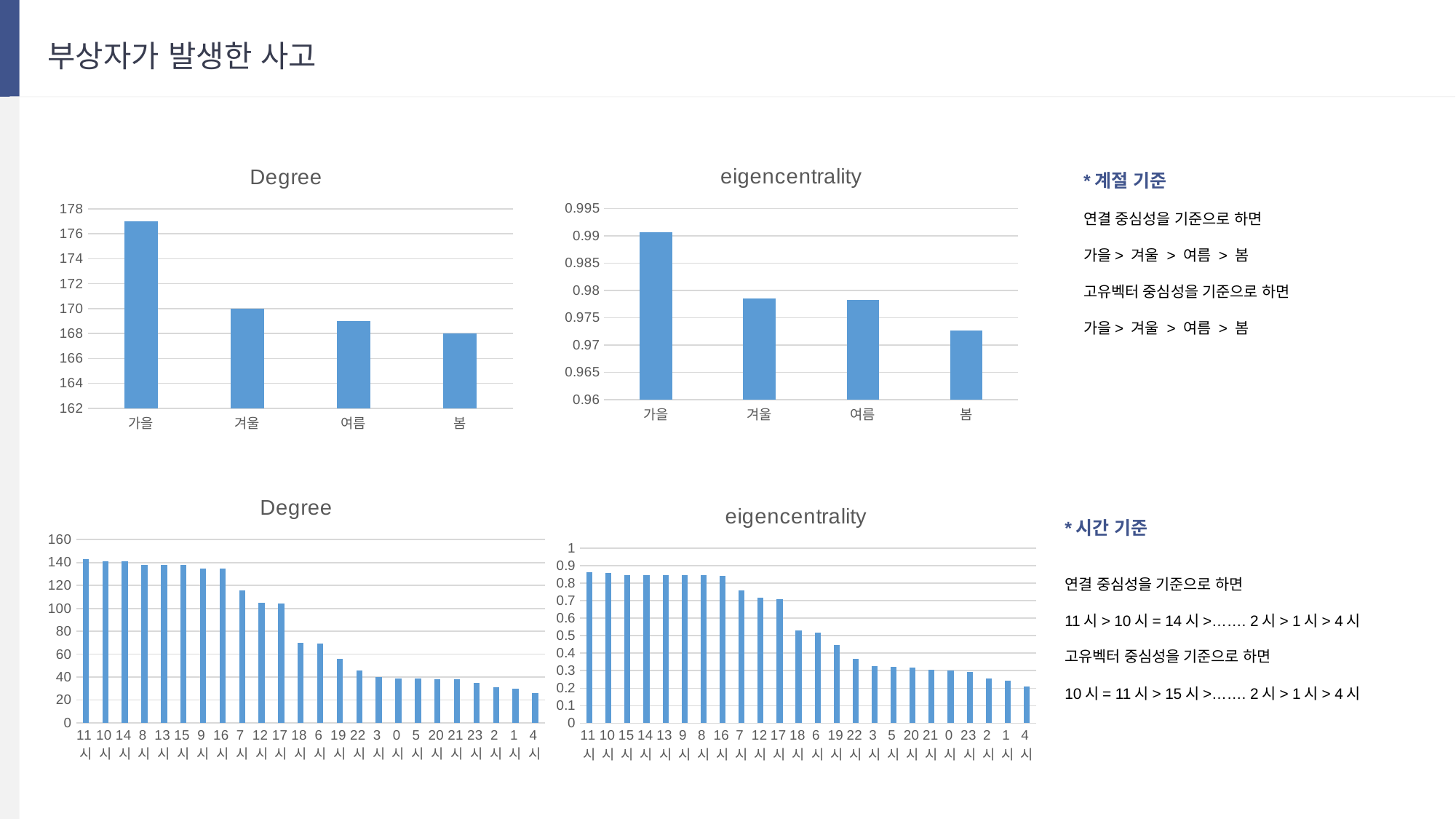

부상자가 발생한 사고

### Chart:

| Category | Degree |
|---|---|
| 가을 | 177.0 |
| 겨울 | 170.0 |
| 여름 | 169.0 |
| 봄 | 168.0 |

### Chart:

| Category | eigencentrality |
|---|---|
| 가을 | 0.990692 |
| 겨울 | 0.978464 |
| 여름 | 0.978273 |
| 봄 | 0.972668 |
*계절 기준

연결 중심성을 기준으로 하면

가을> 겨울 > 여름 > 봄

고유벡터 중심성을 기준으로 하면

가을> 겨울 > 여름 > 봄

### Chart:

| Category | Degree |
|---|---|
| 11시 | 143.0 |
| 10시 | 141.0 |
| 14시 | 141.0 |
| 8시 | 138.0 |
| 13시 | 138.0 |
| 15시 | 138.0 |
| 9시 | 135.0 |
| 16시 | 135.0 |
| 7시 | 116.0 |
| 12시 | 105.0 |
| 17시 | 104.0 |
| 18시 | 70.0 |
| 6시 | 69.0 |
| 19시 | 56.0 |
| 22시 | 46.0 |
| 3시 | 40.0 |
| 0시 | 39.0 |
| 5시 | 39.0 |
| 20시 | 38.0 |
| 21시 | 38.0 |
| 23시 | 35.0 |
| 2시 | 31.0 |
| 1시 | 30.0 |
| 4시 | 26.0 |

### Chart:

| Category | eigencentrality |
|---|---|
| 11시 | 0.861766 |
| 10시 | 0.85683 |
| 15시 | 0.847666 |
| 14시 | 0.847271 |
| 13시 | 0.844324 |
| 9시 | 0.844023 |
| 8시 | 0.843916 |
| 16시 | 0.842068 |
| 7시 | 0.758613 |
| 12시 | 0.718925 |
| 17시 | 0.707866 |
| 18시 | 0.527964 |
| 6시 | 0.518947 |
| 19시 | 0.447781 |
| 22시 | 0.369074 |
| 3시 | 0.325182 |
| 5시 | 0.319932 |
| 20시 | 0.318001 |
| 21시 | 0.304663 |
| 0시 | 0.302124 |
| 23시 | 0.293693 |
| 2시 | 0.254541 |
| 1시 | 0.244183 |
| 4시 | 0.208909 |
*시간 기준

연결 중심성을 기준으로 하면

11시> 10시= 14시>……. 2시> 1시> 4시

고유벡터 중심성을 기준으로 하면

10시= 11시> 15시>……. 2시> 1시> 4시